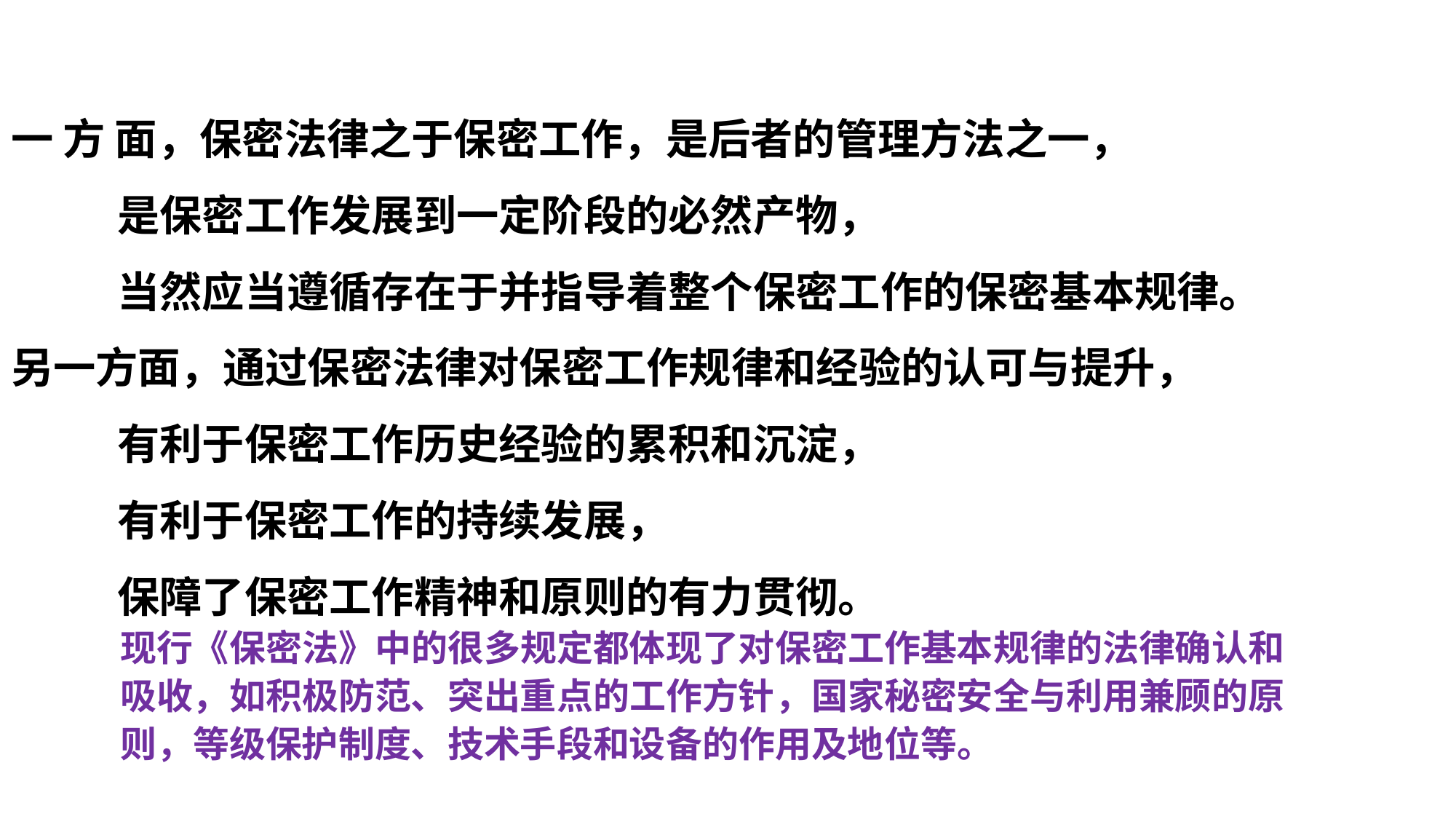

一 方 面，保密法律之于保密工作，是后者的管理方法之一，
          是保密工作发展到一定阶段的必然产物，
          当然应当遵循存在于并指导着整个保密工作的保密基本规律。
另一方面，通过保密法律对保密工作规律和经验的认可与提升，
          有利于保密工作历史经验的累积和沉淀，
          有利于保密工作的持续发展，
          保障了保密工作精神和原则的有力贯彻。
  	现行《保密法》中的很多规定都体现了对保密工作基本规律的法律确认和
 	吸收，如积极防范、突出重点的工作方针，国家秘密安全与利用兼顾的原
  	则，等级保护制度、技术手段和设备的作用及地位等。